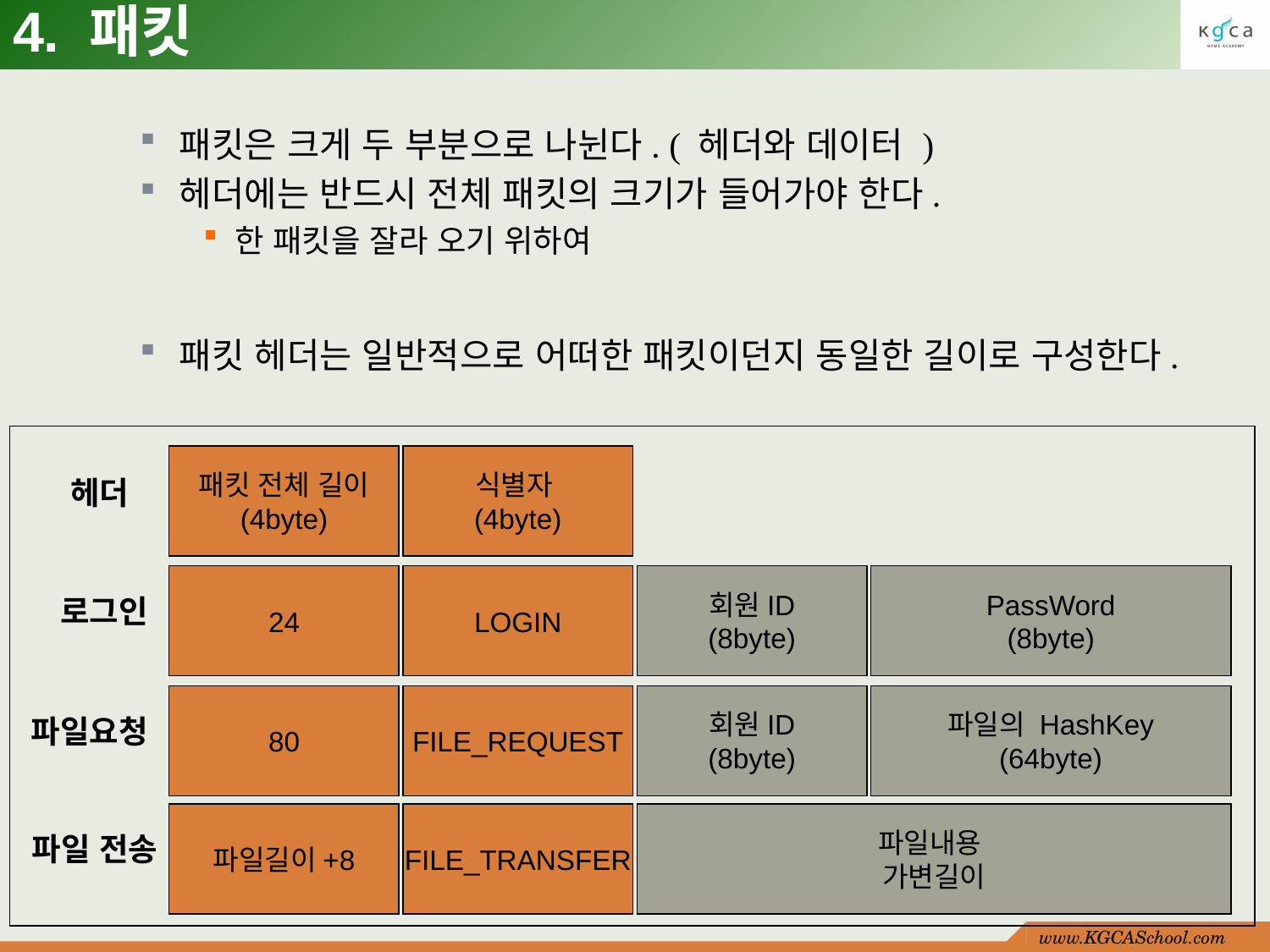

# 4. 패킷
패킷은 크게 두 부분으로 나뉜다. ( 헤더와 데이터 )
헤더에는 반드시 전체 패킷의 크기가 들어가야 한다.
한 패킷을 잘라 오기 위하여

패킷 헤더는 일반적으로 어떠한 패킷이던지 동일한 길이로 구성한다.

패킷 전체 길이
(4byte)
식별자
(4byte)
헤더
24
LOGIN
회원ID
(8byte)
PassWord
(8byte)
로그인
80
FILE_REQUEST
회원ID
(8byte)
파일의 HashKey
(64byte)
파일요청
파일길이+8
FILE_TRANSFER
파일내용
가변길이
파일 전송